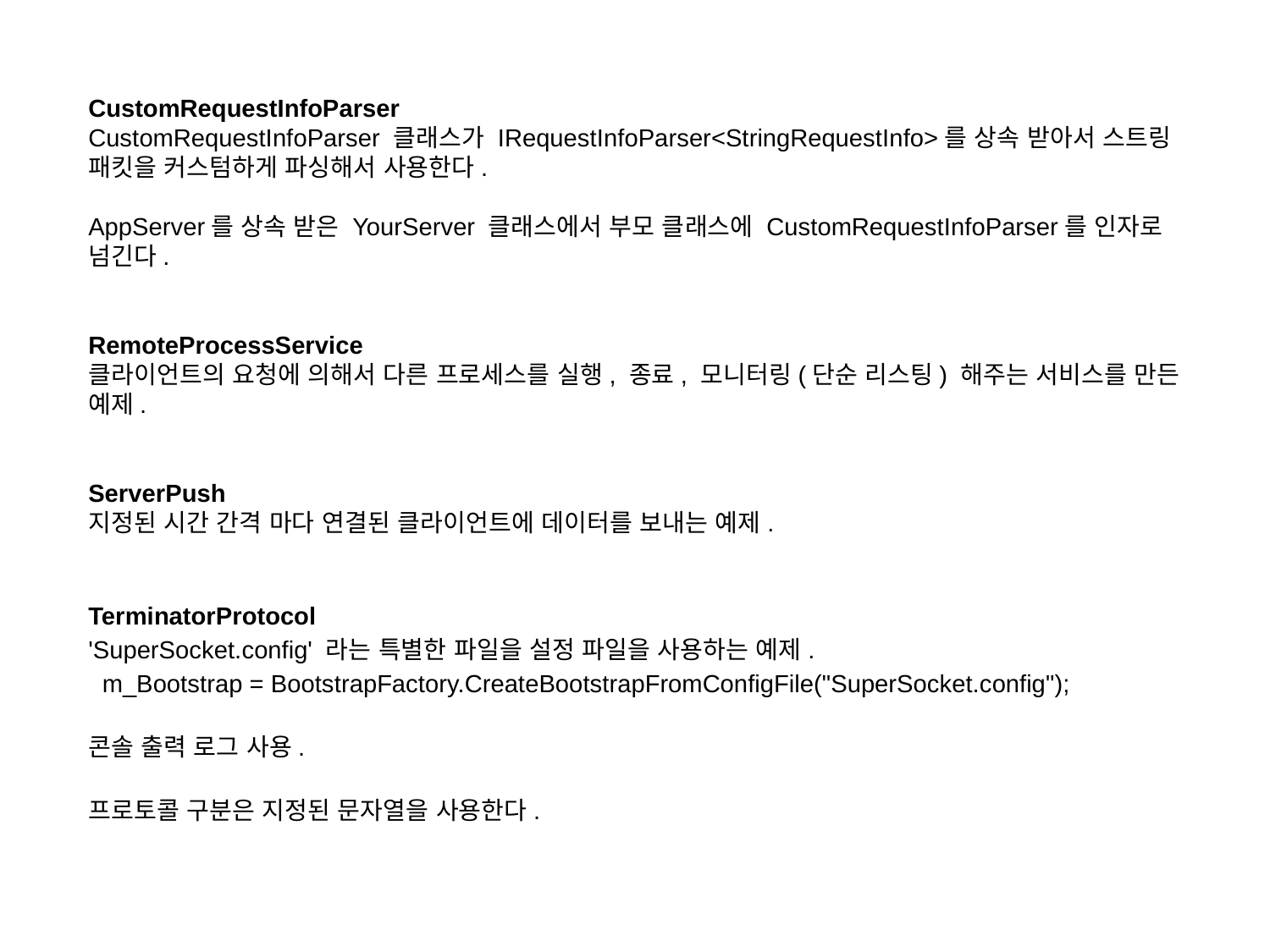

CustomRequestInfoParser
CustomRequestInfoParser 클래스가 IRequestInfoParser<StringRequestInfo>를 상속 받아서 스트링 패킷을 커스텀하게 파싱해서 사용한다.

AppServer를 상속 받은 YourServer 클래스에서 부모 클래스에 CustomRequestInfoParser를 인자로 넘긴다.

RemoteProcessService
클라이언트의 요청에 의해서 다른 프로세스를 실행, 종료, 모니터링(단순 리스팅) 해주는 서비스를 만든 예제.

ServerPush
지정된 시간 간격 마다 연결된 클라이언트에 데이터를 보내는 예제.

TerminatorProtocol
'SuperSocket.config' 라는 특별한 파일을 설정 파일을 사용하는 예제.
  m_Bootstrap = BootstrapFactory.CreateBootstrapFromConfigFile("SuperSocket.config");

콘솔 출력 로그 사용.

프로토콜 구분은 지정된 문자열을 사용한다.